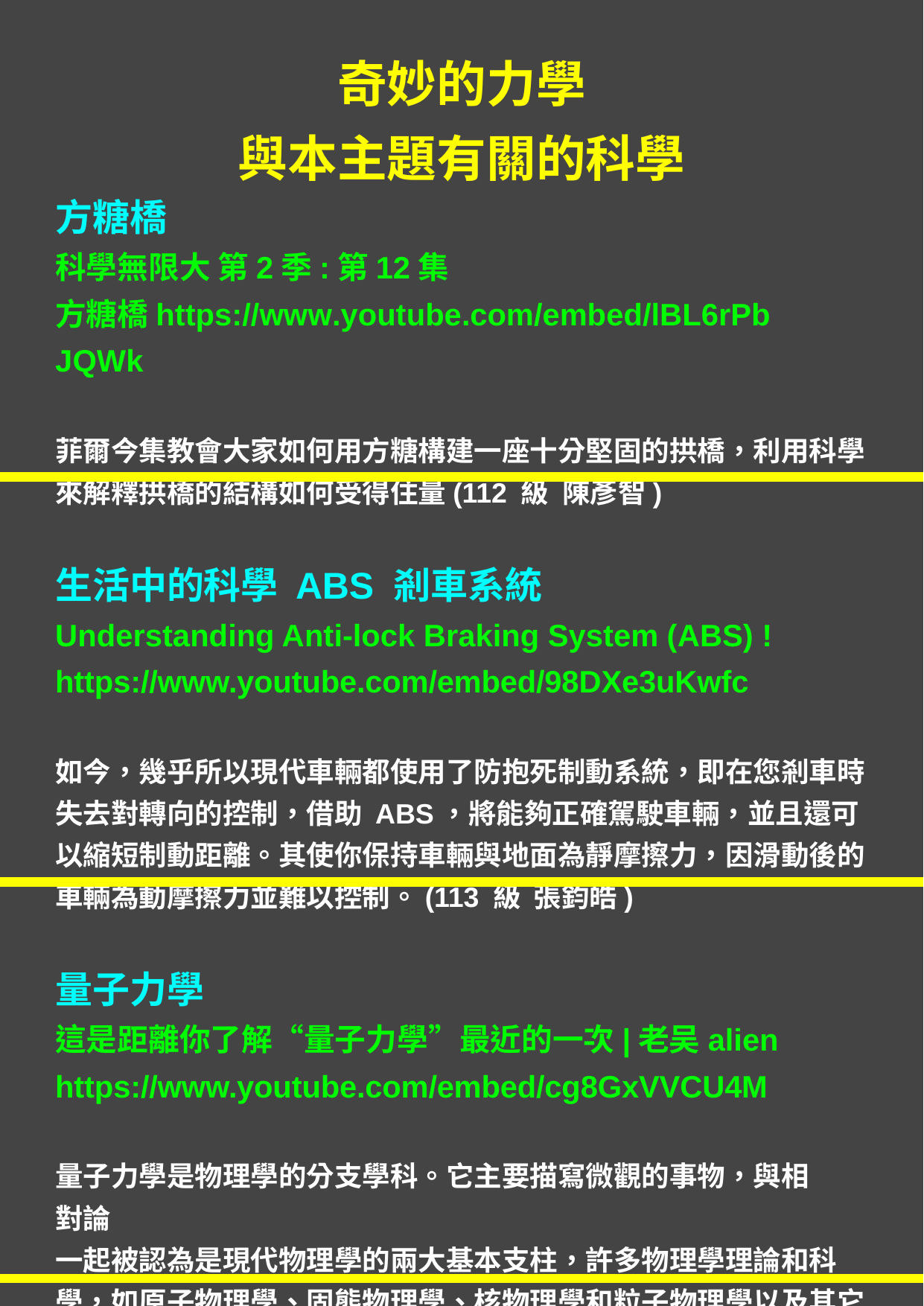

奇妙的力學
與本主題有關的科學
方糖橋
科學無限大 第2季:第12集 方糖橋https://www.youtube.com/embed/lBL6rPbJQWk

菲爾今集教會大家如何用方糖構建一座十分堅固的拱橋，利用科學 來解釋拱橋的結構如何受得住量(112 級 陳彥智)

生活中的科學 ABS 剎車系統
Understanding Anti-lock Braking System (ABS) ! https://www.youtube.com/embed/98DXe3uKwfc

如今，幾乎所以現代車輛都使用了防抱死制動系統，即在您剎車時 失去對轉向的控制，借助 ABS，將能夠正確駕駛車輛，並且還可 以縮短制動距離。其使你保持車輛與地面為靜摩擦力，因滑動後的
車輛為動摩擦力並難以控制。(113 級 張鈞皓)

量子力學
這是距離你了解“量子力學”最近的一次|老吴alien
https://www.youtube.com/embed/cg8GxVVCU4M

量子力學是物理學的分支學科。它主要描寫微觀的事物，與相對論
一起被認為是現代物理學的兩大基本支柱，許多物理學理論和科  學，如原子物理學、固態物理學、核物理學和粒子物理學以及其它 相關的學科，都是以其為基礎。(113 級 鍾宇翔)